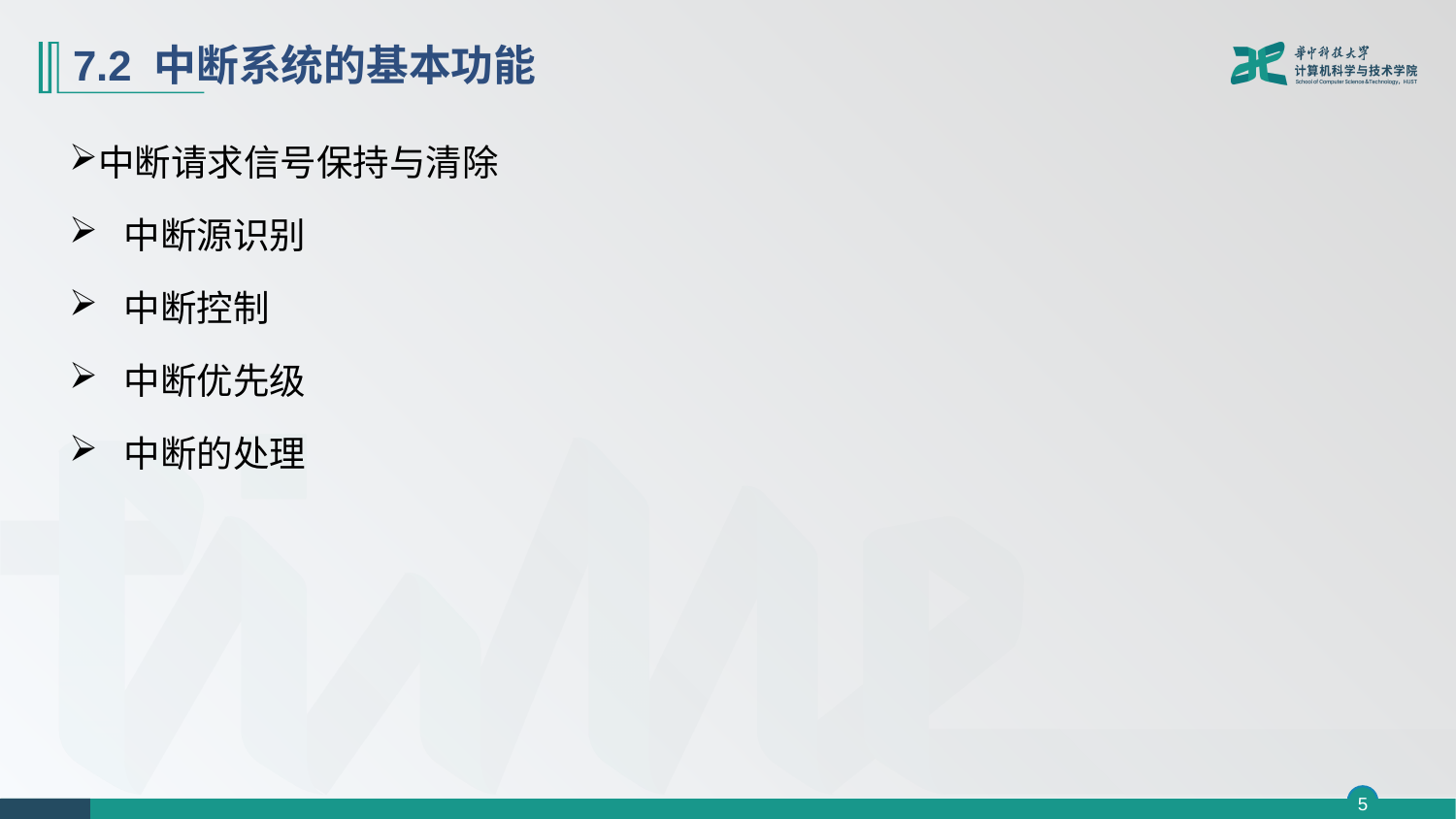

# 7.2 中断系统的基本功能
中断请求信号保持与清除
中断源识别
中断控制
中断优先级
中断的处理